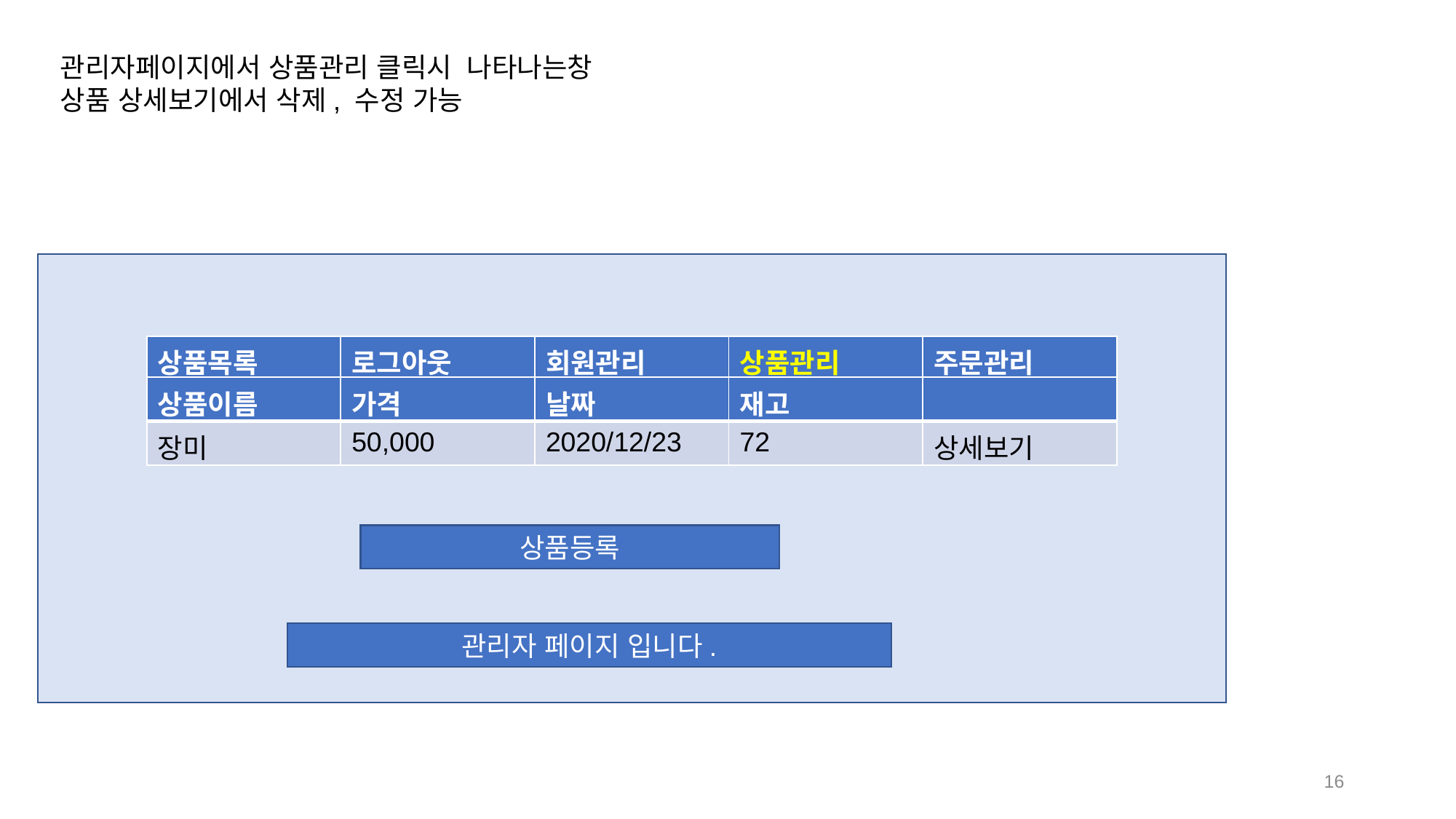

관리자페이지에서 상품관리 클릭시  나타나는창
상품 상세보기에서 삭제, 수정 가능

| 상품목록 | 로그아웃 | 회원관리 | 상품관리 | 주문관리 |
| --- | --- | --- | --- | --- |
| 상품이름 | 가격 | 날짜 | 재고 |  |
| --- | --- | --- | --- | --- |
| 장미 | 50,000 | 2020/12/23 | 72 | 상세보기 |
상품등록
관리자 페이지 입니다.
16